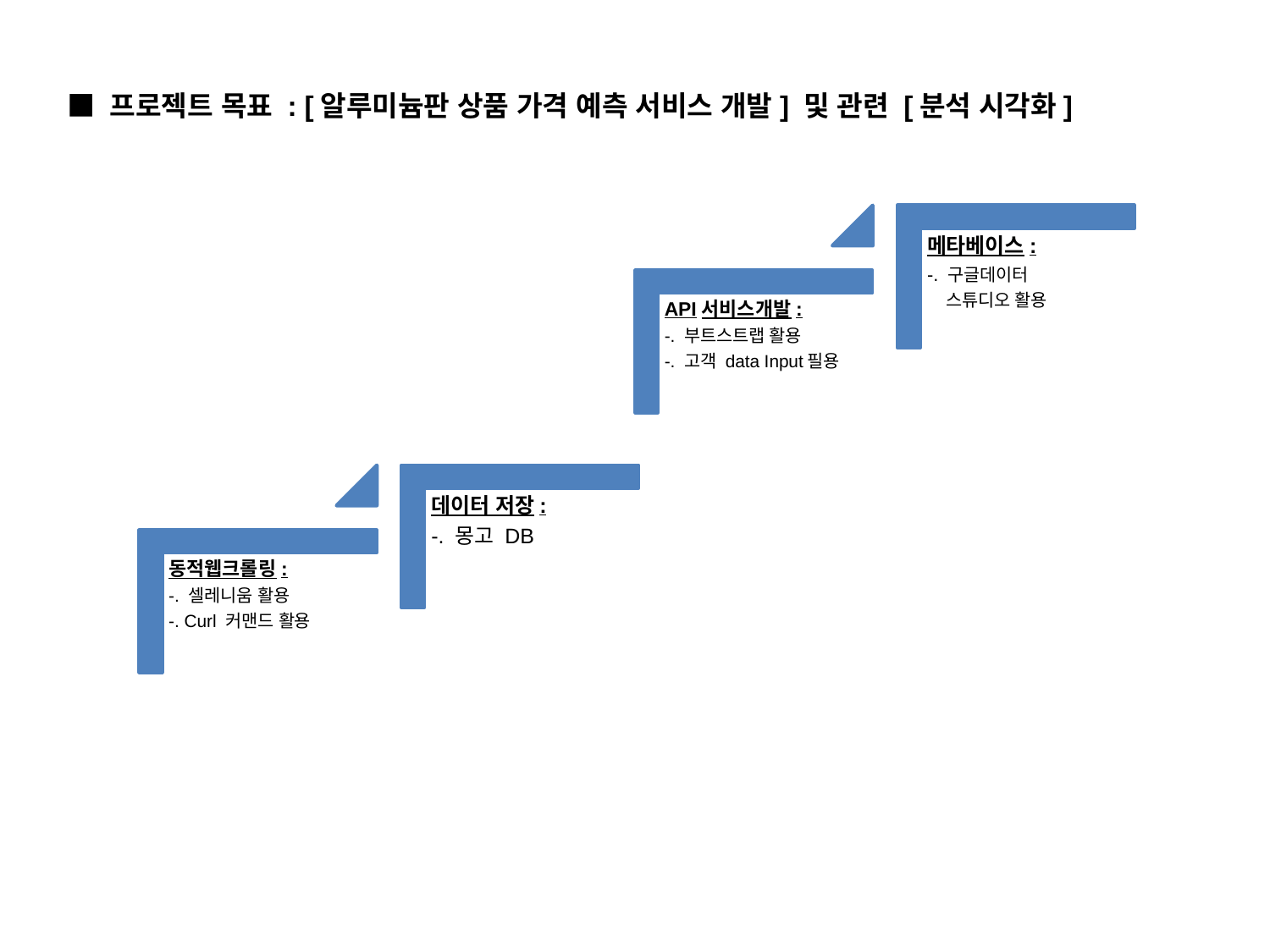

■ 프로젝트 목표 : [알루미늄판 상품 가격 예측 서비스 개발] 및 관련 [분석 시각화]
API서비스개발:
-. 부트스트랩 활용
-. 고객 data Input필용
메타베이스:
-. 구글데이터
   스튜디오 활용
동적웹크롤링:
-. 셀레니움 활용
-. Curl 커맨드 활용
데이터 저장:
-. 몽고 DB